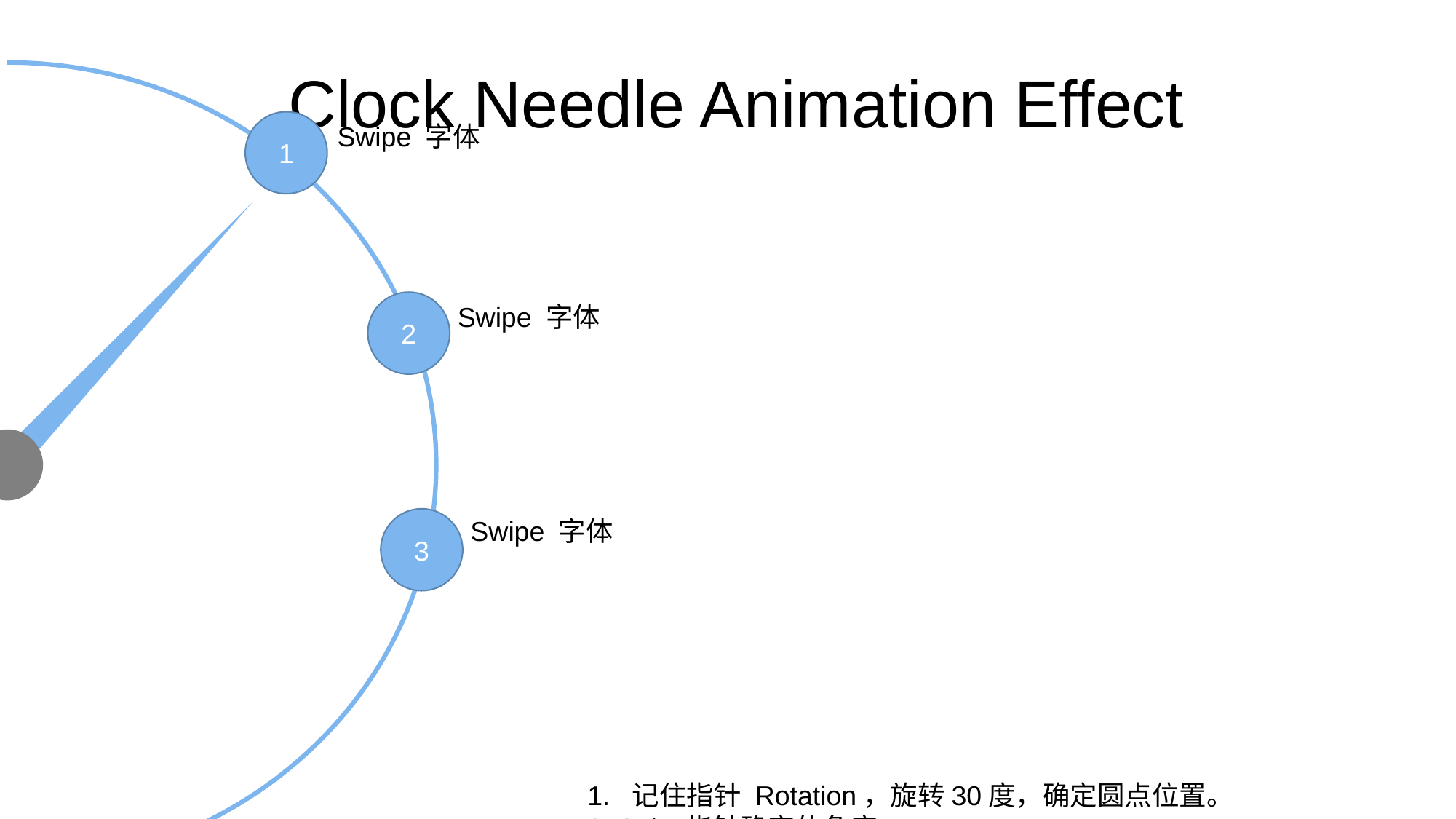

# Clock Needle Animation Effect

1
Swipe 字体

2
Swipe 字体

3
Swipe 字体

1.  记住指针 Rotation，旋转30度，确定圆点位置。
2. Spin 指针确定的角度
3. Zoom 圆点
4. Swipe 字体From Left